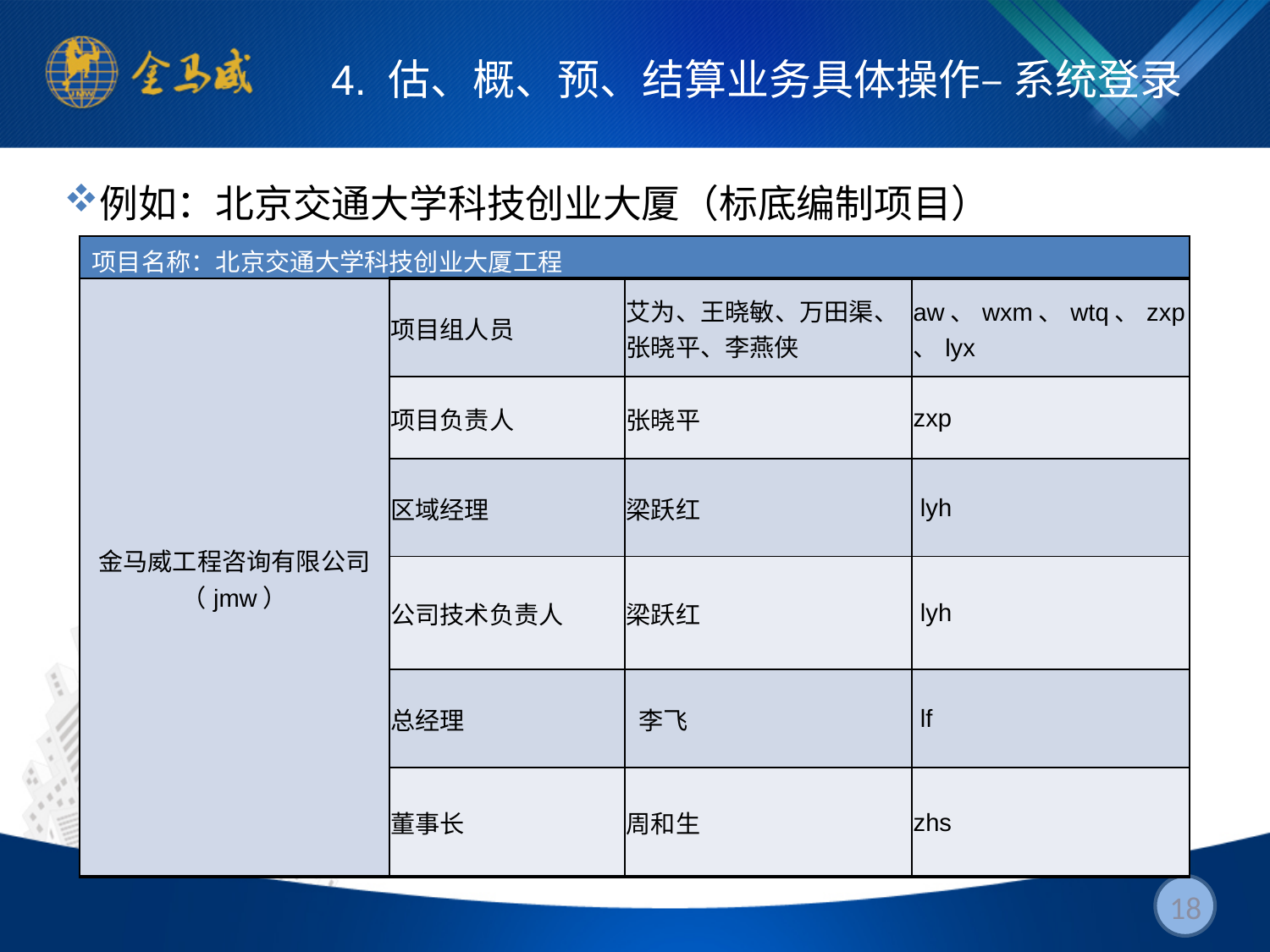

4. 估、概、预、结算业务具体操作– 系统登录
例如：北京交通大学科技创业大厦（标底编制项目）
| 项目名称：北京交通大学科技创业大厦工程 |  |  |  |
| --- | --- | --- | --- |
| 金马威工程咨询有限公司 （jmw） | 项目组人员 | 艾为、王晓敏、万田渠、张晓平、李燕侠 | aw、wxm、wtq、zxp、lyx |
|  | 项目负责人 | 张晓平 | zxp |
|  | 区域经理 | 梁跃红 | lyh |
|  | 公司技术负责人 | 梁跃红 | lyh |
|  | 总经理 | 李飞 | lf |
|  | 董事长 | 周和生 | zhs |
18